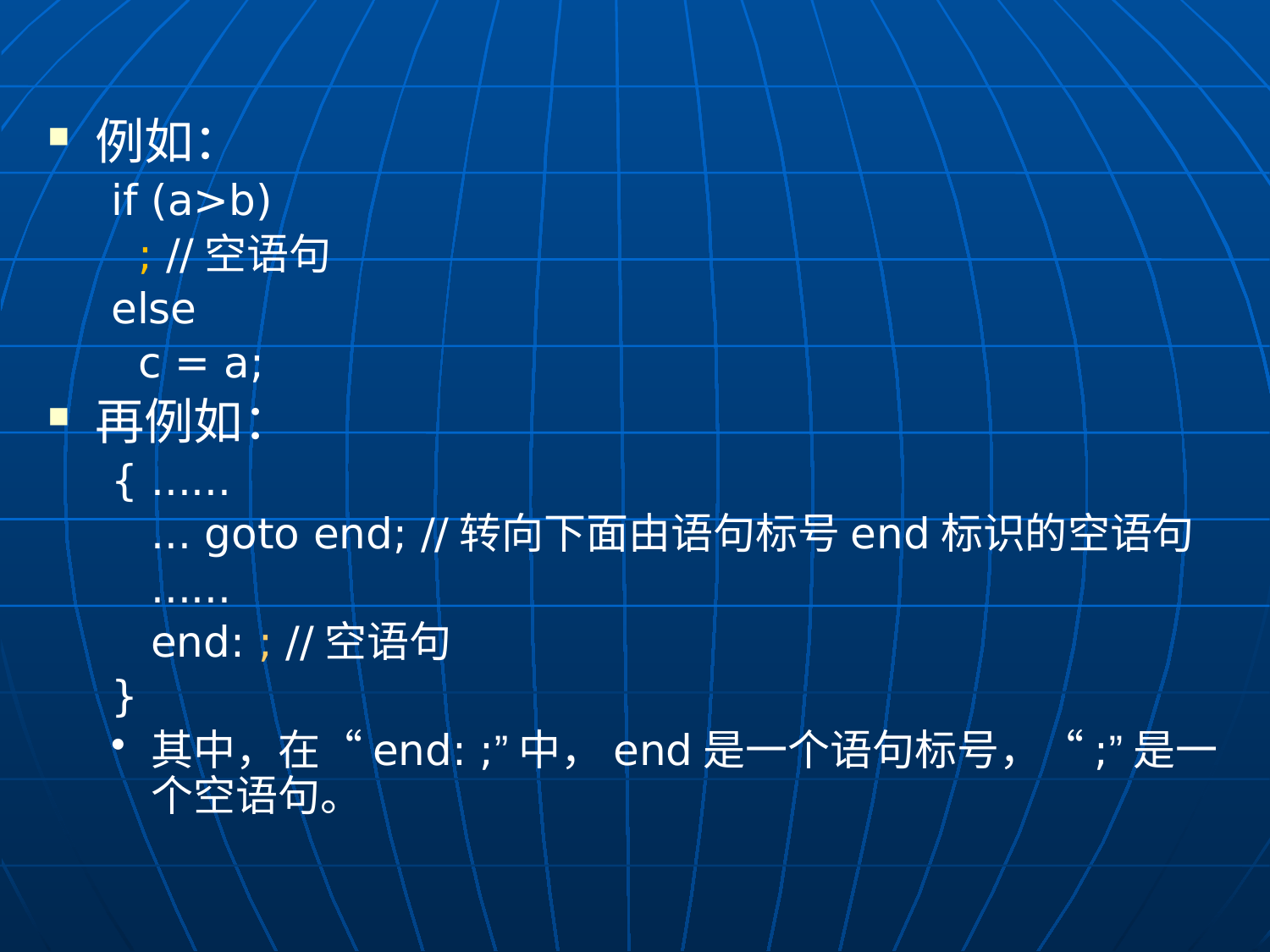

例如：
if (a>b)
  ; //空语句
else
  c = a;
再例如：
{	......
	... goto end; //转向下面由语句标号end标识的空语句
	......
	end: ; //空语句
}
其中，在“end: ;”中，end是一个语句标号，“;”是一个空语句。